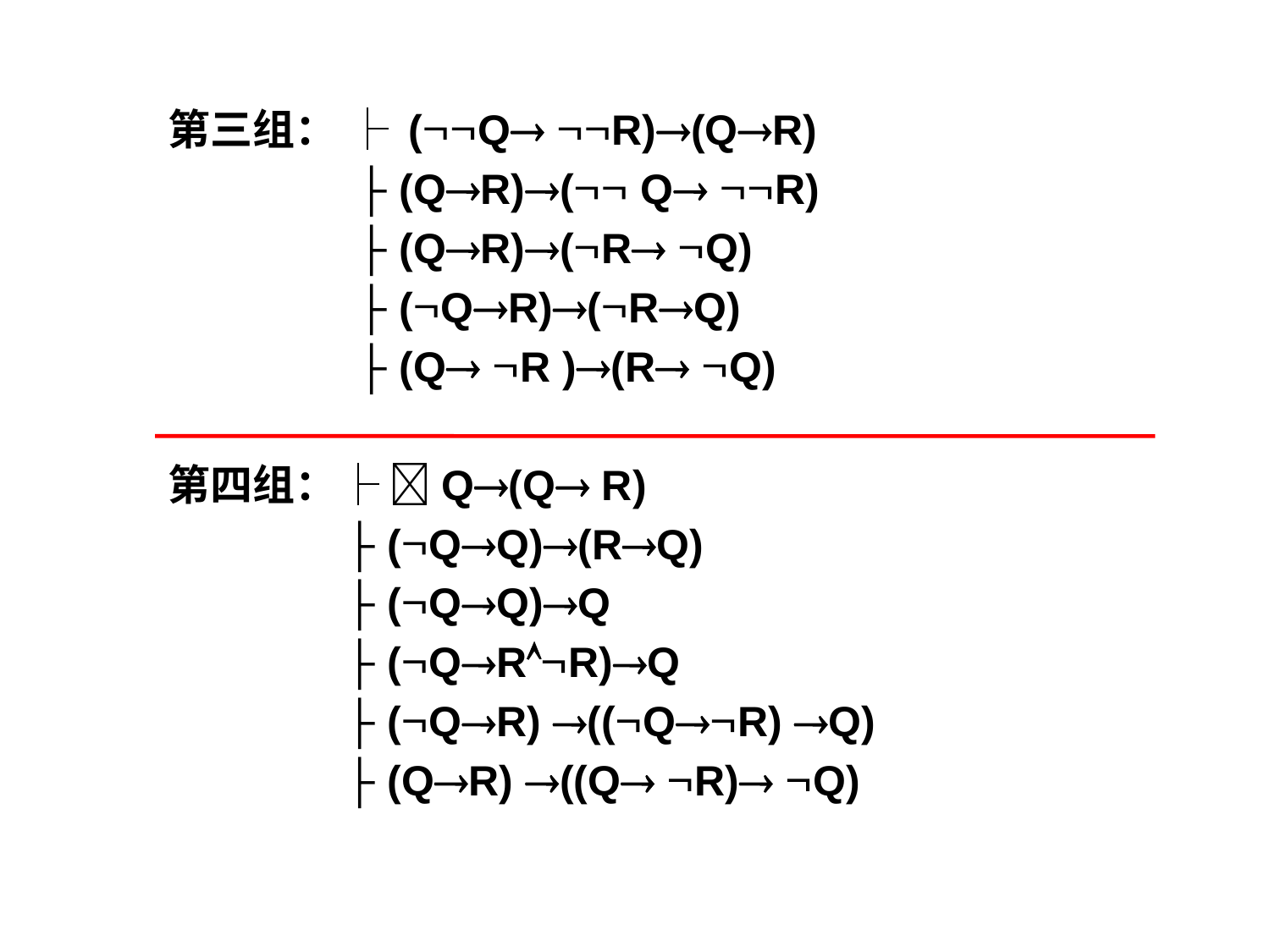

第三组： ├ (¬¬Q→ ¬¬R)→(Q→R)
                ├ (Q→R)→(¬¬ Q→ ¬¬R)
                ├ (Q→R)→(¬R→ ¬Q)
                ├ (¬Q→R)→(¬R→Q)
                ├ (Q→ ¬R )→(R→ ¬Q)

第四组：├ ¬Q→(Q→ R)
               ├ (¬Q→Q)→(R→Q)
               ├ (¬Q→Q)→Q
               ├ (¬Q→R∧¬R)→Q
               ├ (¬Q→R) →((¬Q→¬R) →Q)
               ├ (Q→R) →((Q→ ¬R)→ ¬Q)